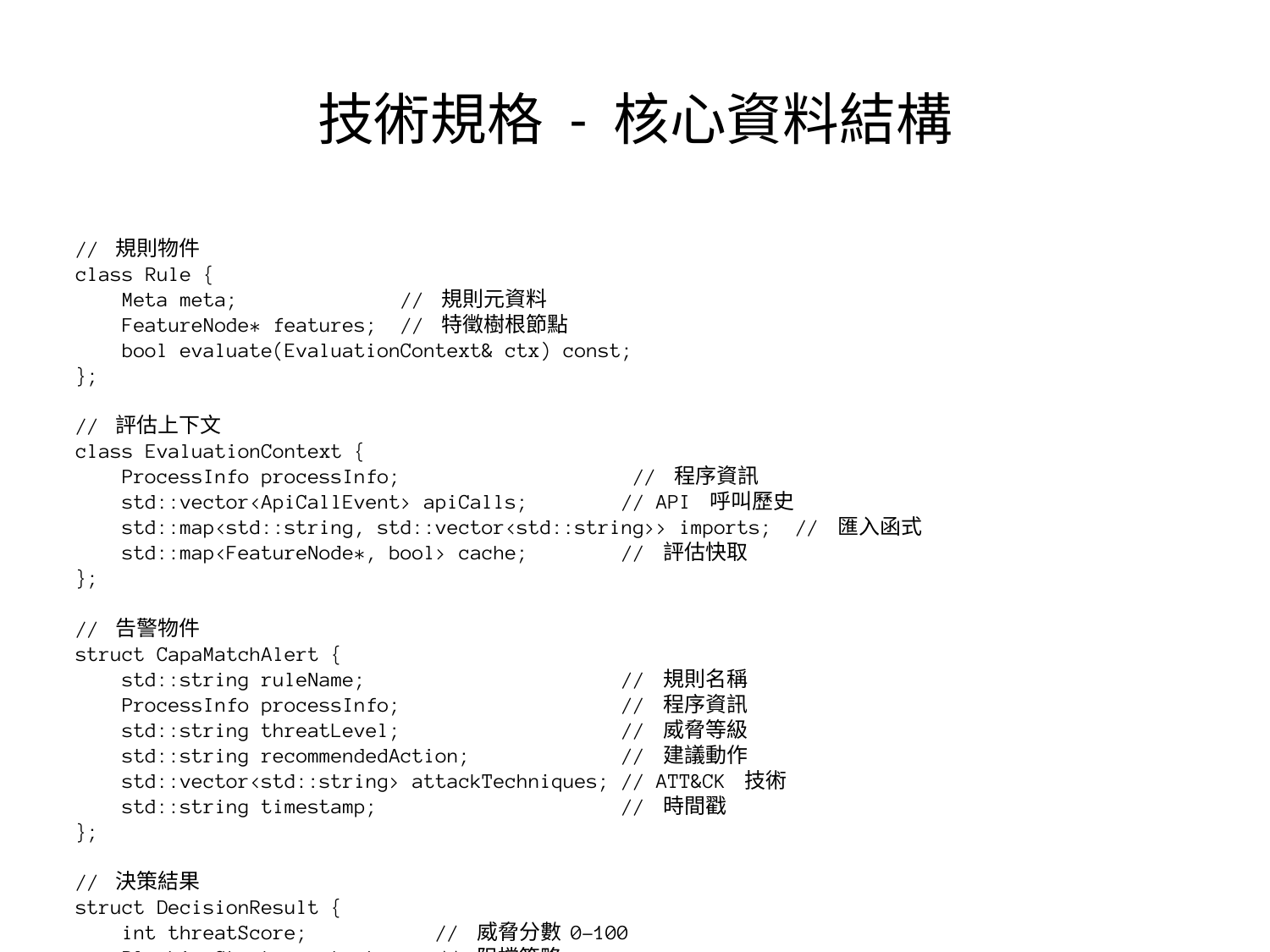

# 技術規格 - 核心資料結構
// 規則物件
class Rule {
    Meta meta;              // 規則元資料
    FeatureNode* features;  // 特徵樹根節點
    bool evaluate(EvaluationContext& ctx) const;
};

// 評估上下文
class EvaluationContext {
    ProcessInfo processInfo;                    // 程序資訊
    std::vector<ApiCallEvent> apiCalls;        // API 呼叫歷史
    std::map<std::string, std::vector<std::string>> imports;  // 匯入函式
    std::map<FeatureNode*, bool> cache;        // 評估快取
};

// 告警物件
struct CapaMatchAlert {
    std::string ruleName;                      // 規則名稱
    ProcessInfo processInfo;                   // 程序資訊
    std::string threatLevel;                   // 威脅等級
    std::string recommendedAction;             // 建議動作
    std::vector<std::string> attackTechniques; // ATT&CK 技術
    std::string timestamp;                     // 時間戳
};

// 決策結果
struct DecisionResult {
    int threatScore;           // 威脅分數 0-100
    BlockingStrategy strategy; // 阻擋策略
    std::string reason;        // 決策理由
    bool whitelisted;          // 是否白名單
};